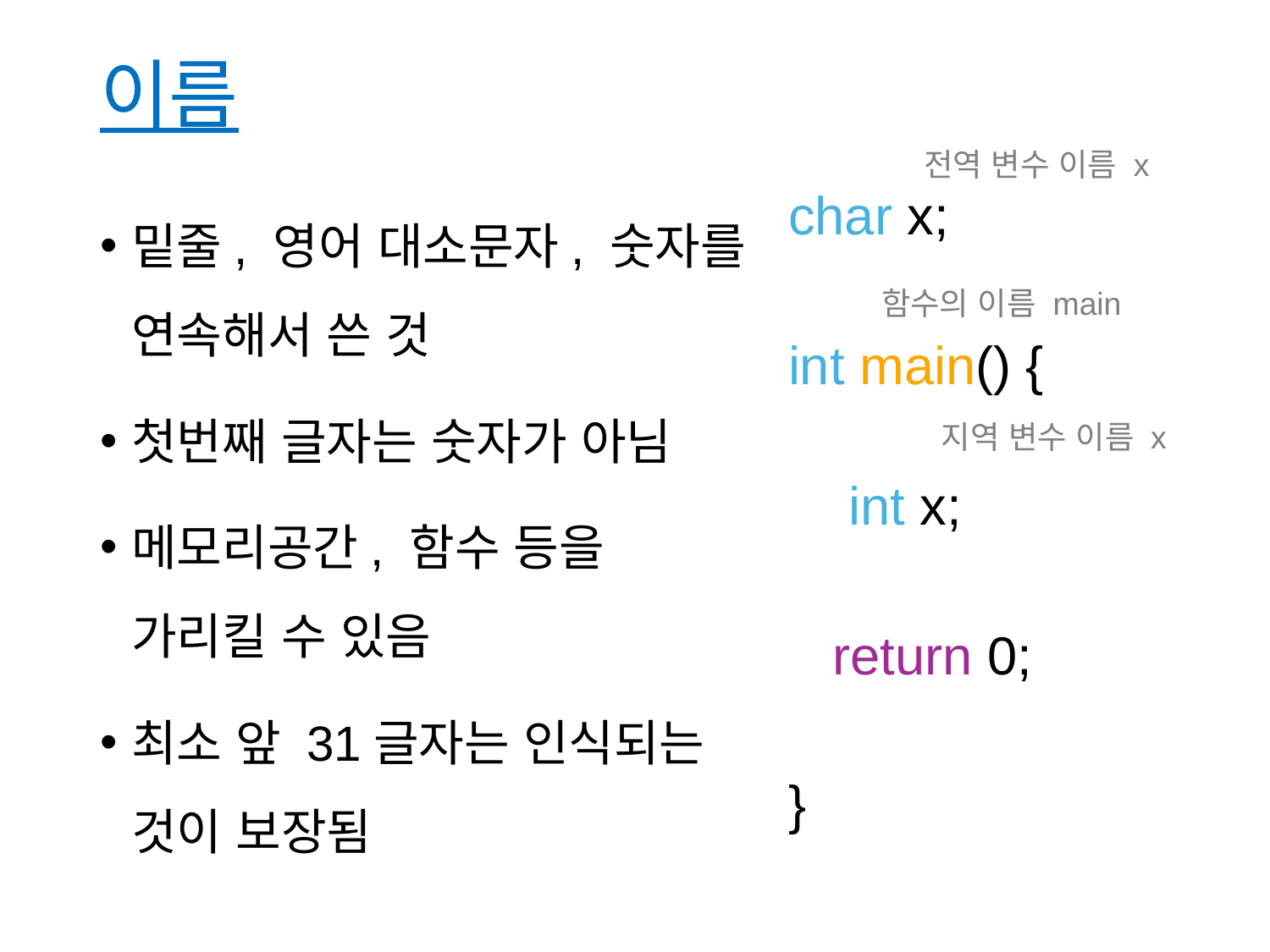

# 이름
전역 변수 이름 x
밑줄, 영어 대소문자, 숫자를 연속해서 쓴 것
첫번째 글자는 숫자가 아님
메모리공간, 함수 등을 가리킬 수 있음
최소 앞 31글자는 인식되는 것이 보장됨
char x;

int main() {

int x;

   return 0;

}
함수의 이름 main
지역 변수 이름 x